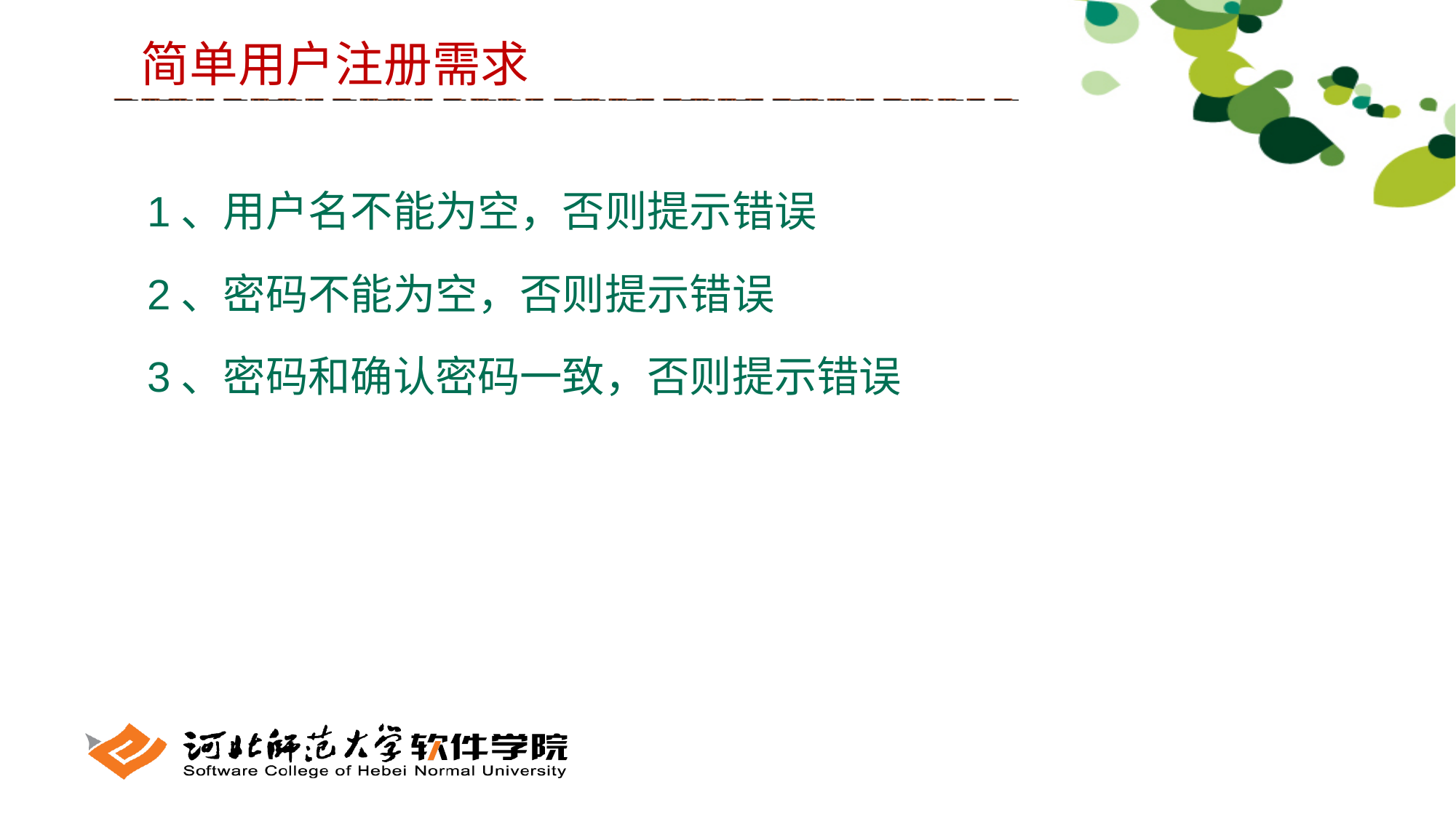

简单用户注册需求
1、用户名不能为空，否则提示错误
2、密码不能为空，否则提示错误
3、密码和确认密码一致，否则提示错误